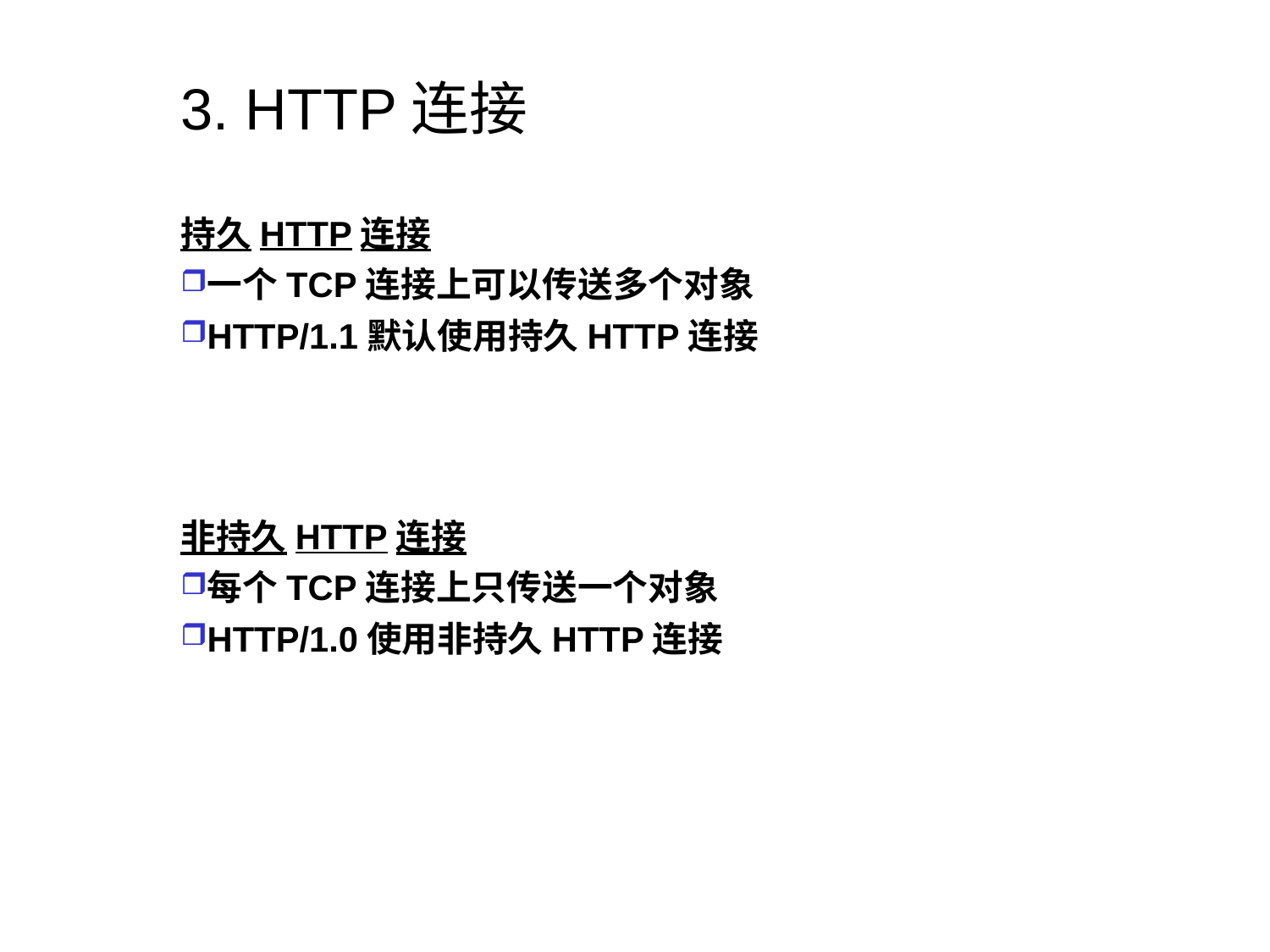

# 3. HTTP连接
持久HTTP连接
一个TCP连接上可以传送多个对象
HTTP/1.1默认使用持久HTTP连接
非持久HTTP连接
每个TCP连接上只传送一个对象
HTTP/1.0使用非持久HTTP连接